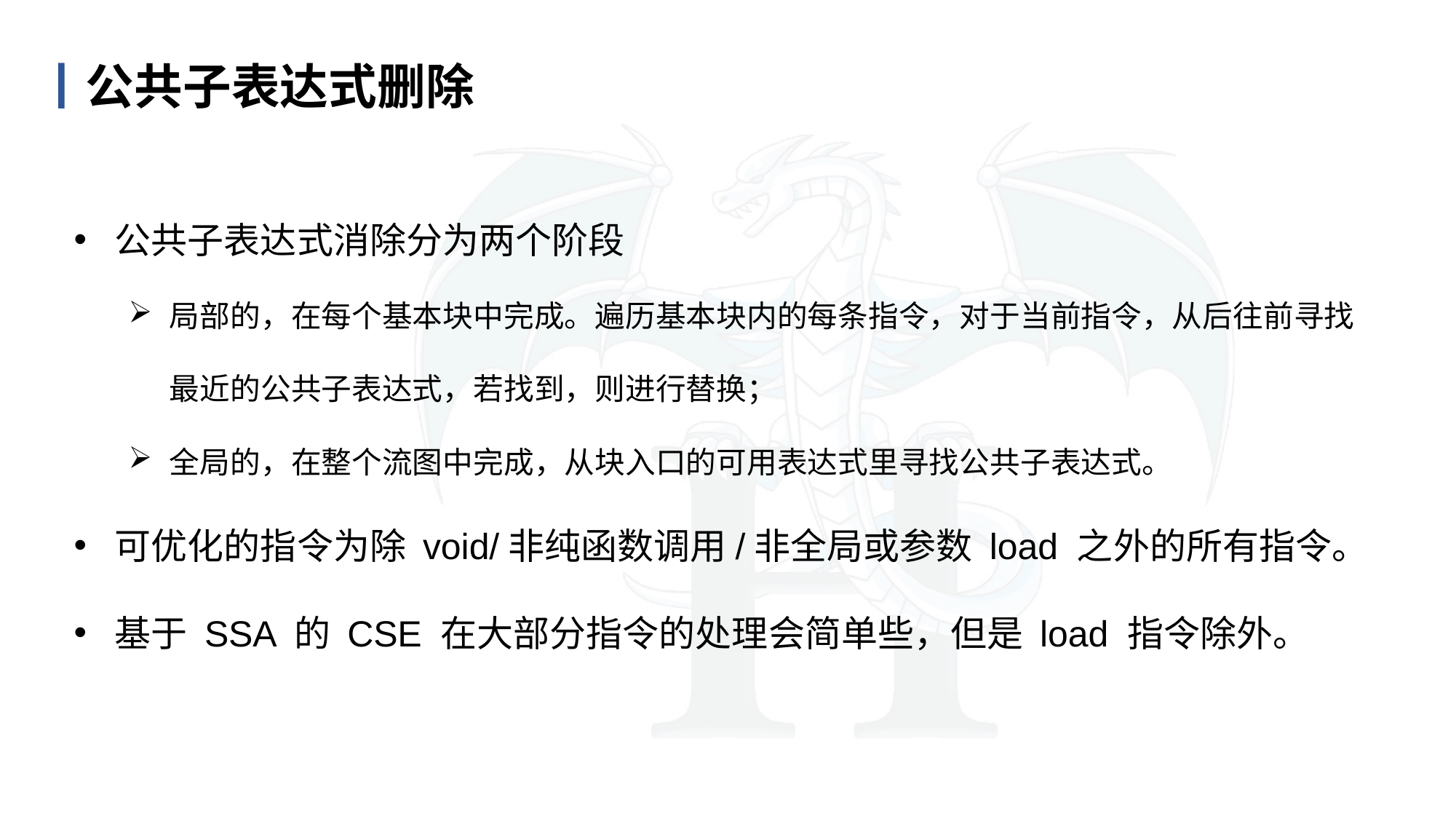

丨公共子表达式删除
目 录
content
公共子表达式消除分为两个阶段
局部的，在每个基本块中完成。遍历基本块内的每条指令，对于当前指令，从后往前寻找最近的公共子表达式，若找到，则进行替换；
全局的，在整个流图中完成，从块入口的可用表达式里寻找公共子表达式。
可优化的指令为除 void/非纯函数调用/非全局或参数 load 之外的所有指令。
基于 SSA 的 CSE 在大部分指令的处理会简单些，但是 load 指令除外。